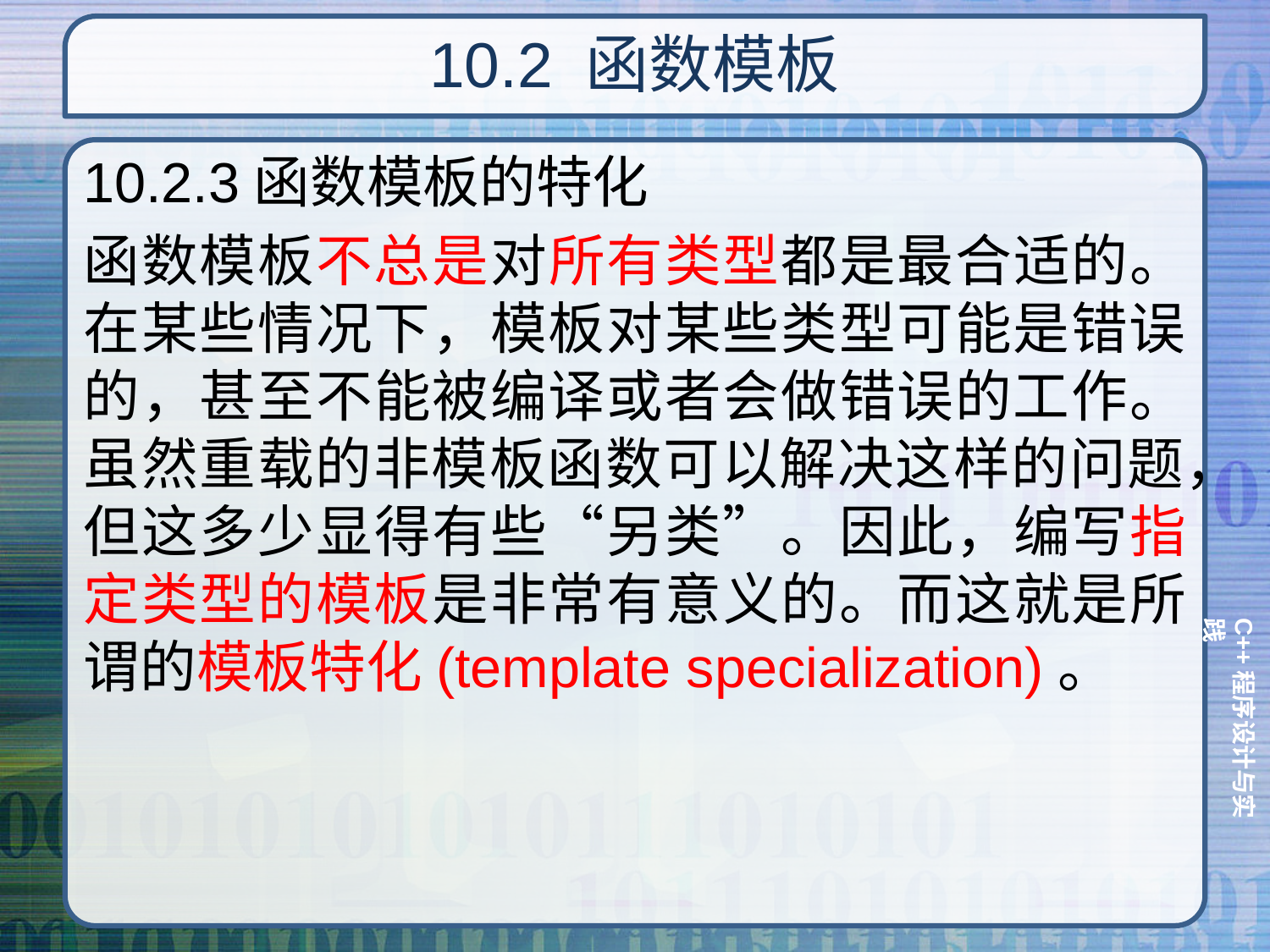

# 10.2 函数模板
10.2.3函数模板的特化
函数模板不总是对所有类型都是最合适的。在某些情况下，模板对某些类型可能是错误的，甚至不能被编译或者会做错误的工作。虽然重载的非模板函数可以解决这样的问题，但这多少显得有些“另类”。因此，编写指定类型的模板是非常有意义的。而这就是所谓的模板特化(template specialization)。